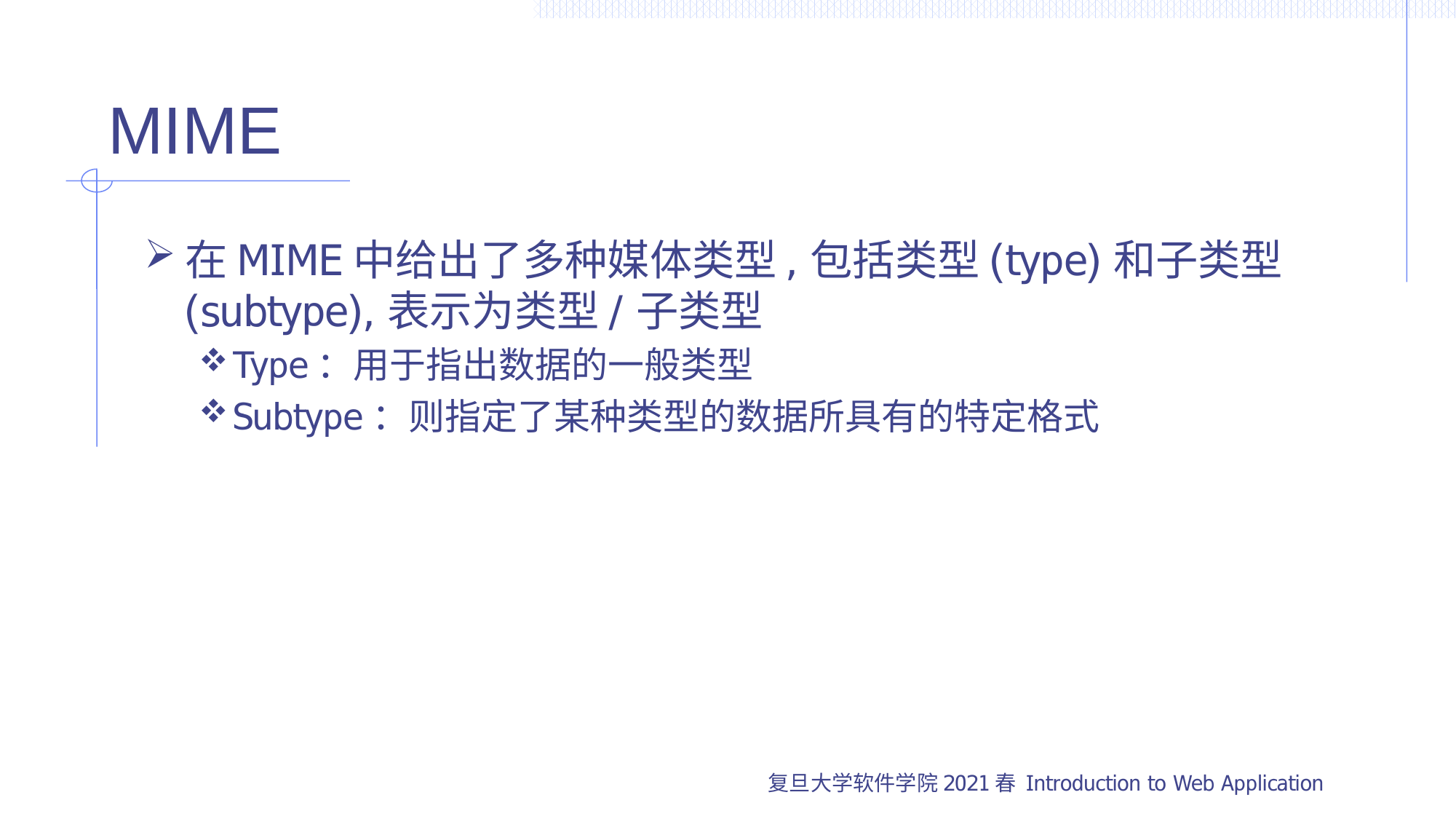

# MIME
在MIME中给出了多种媒体类型,包括类型(type)和子类型(subtype),表示为类型/子类型
Type：用于指出数据的一般类型
Subtype：则指定了某种类型的数据所具有的特定格式